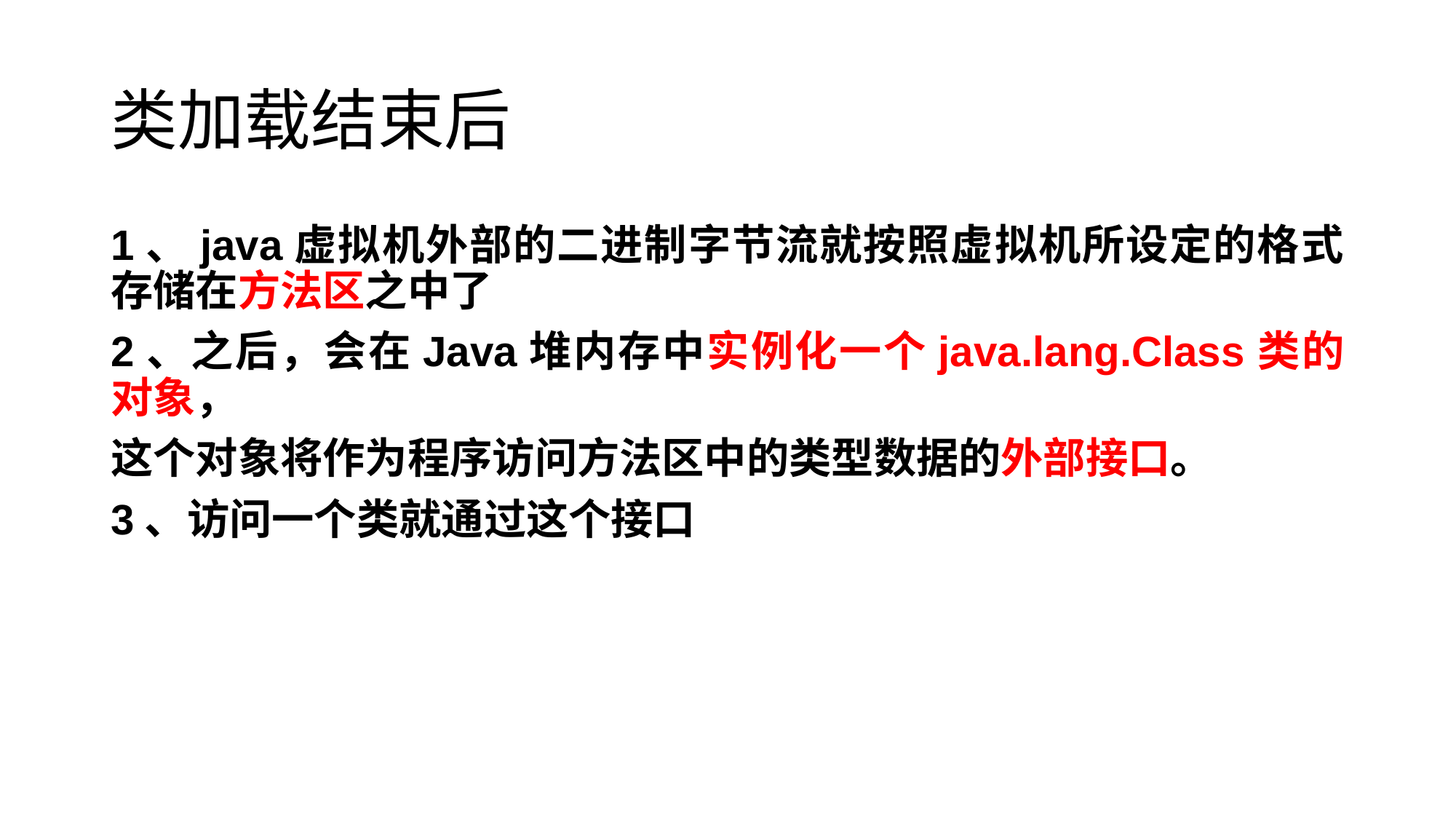

# 类加载结束后
1、java虚拟机外部的二进制字节流就按照虚拟机所设定的格式存储在方法区之中了
2、之后，会在Java堆内存中实例化一个java.lang.Class类的对象，
这个对象将作为程序访问方法区中的类型数据的外部接口。
3、访问一个类就通过这个接口